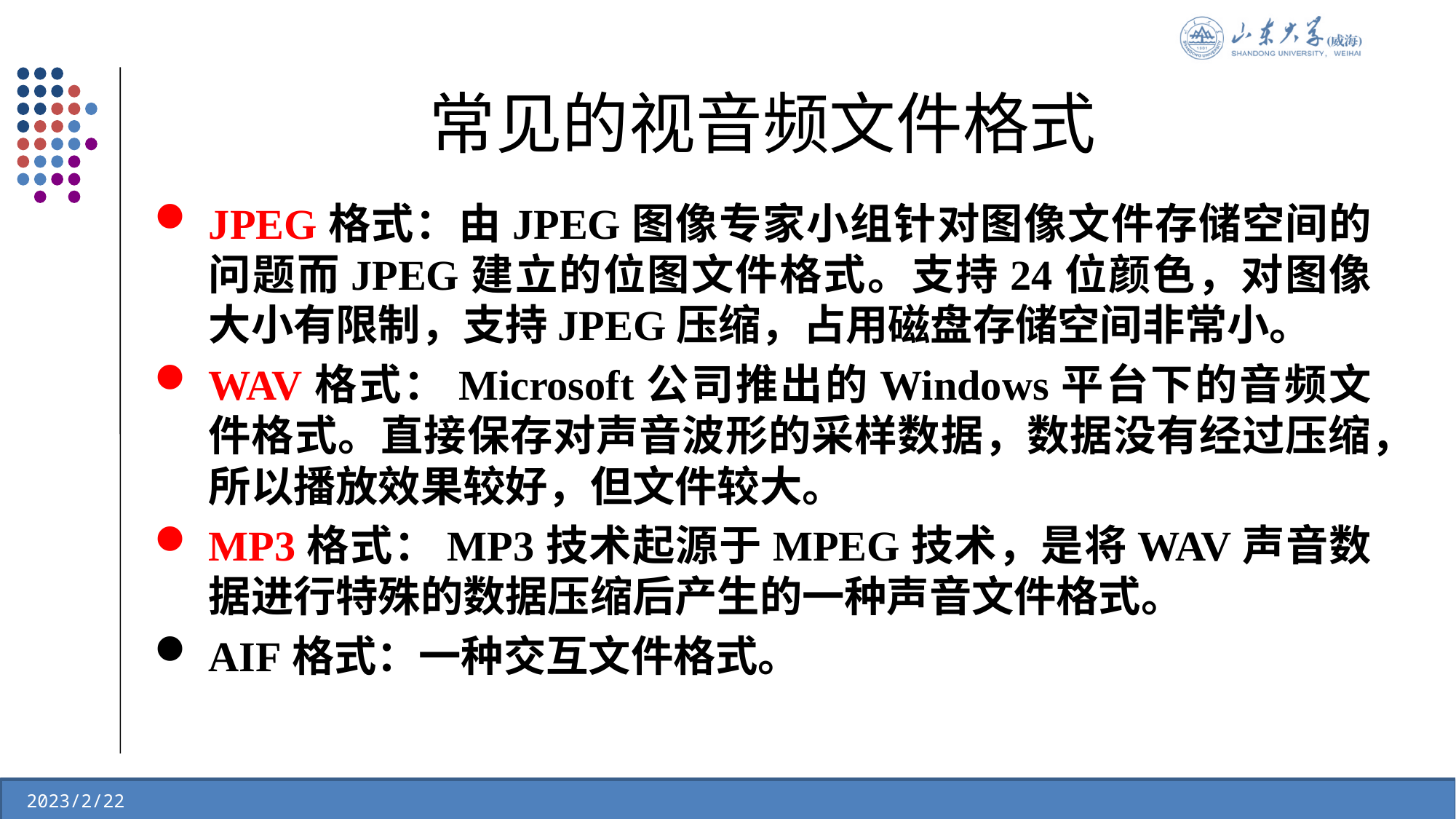

# 常见的视音频文件格式
JPEG格式：由JPEG图像专家小组针对图像文件存储空间的问题而JPEG建立的位图文件格式。支持24位颜色，对图像大小有限制，支持JPEG压缩，占用磁盘存储空间非常小。
WAV格式：Microsoft公司推出的Windows平台下的音频文件格式。直接保存对声音波形的采样数据，数据没有经过压缩，所以播放效果较好，但文件较大。
MP3格式：MP3技术起源于MPEG技术，是将WAV声音数据进行特殊的数据压缩后产生的一种声音文件格式。
AIF格式：一种交互文件格式。